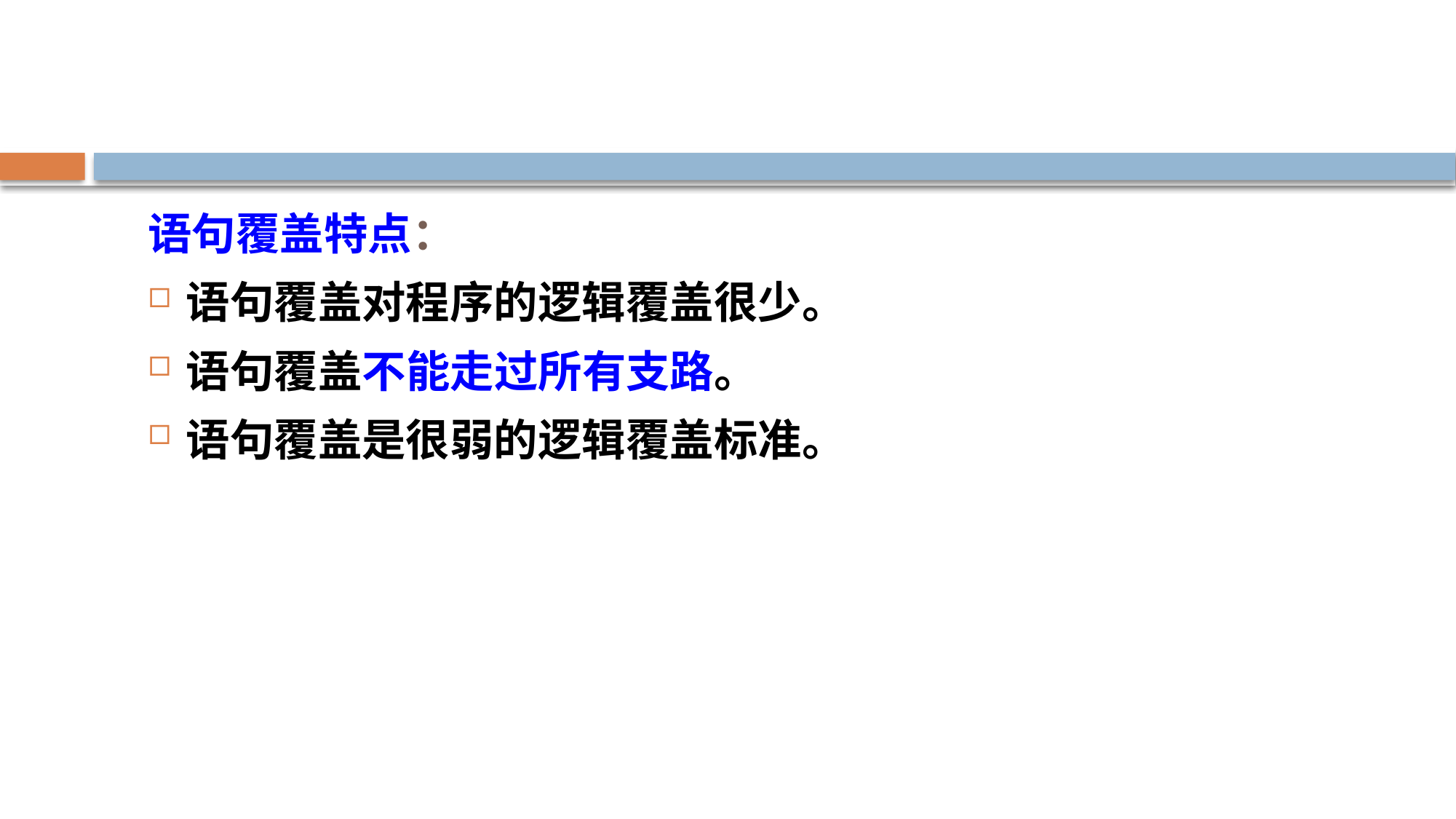

语句覆盖特点：
语句覆盖对程序的逻辑覆盖很少。
语句覆盖不能走过所有支路。
语句覆盖是很弱的逻辑覆盖标准。